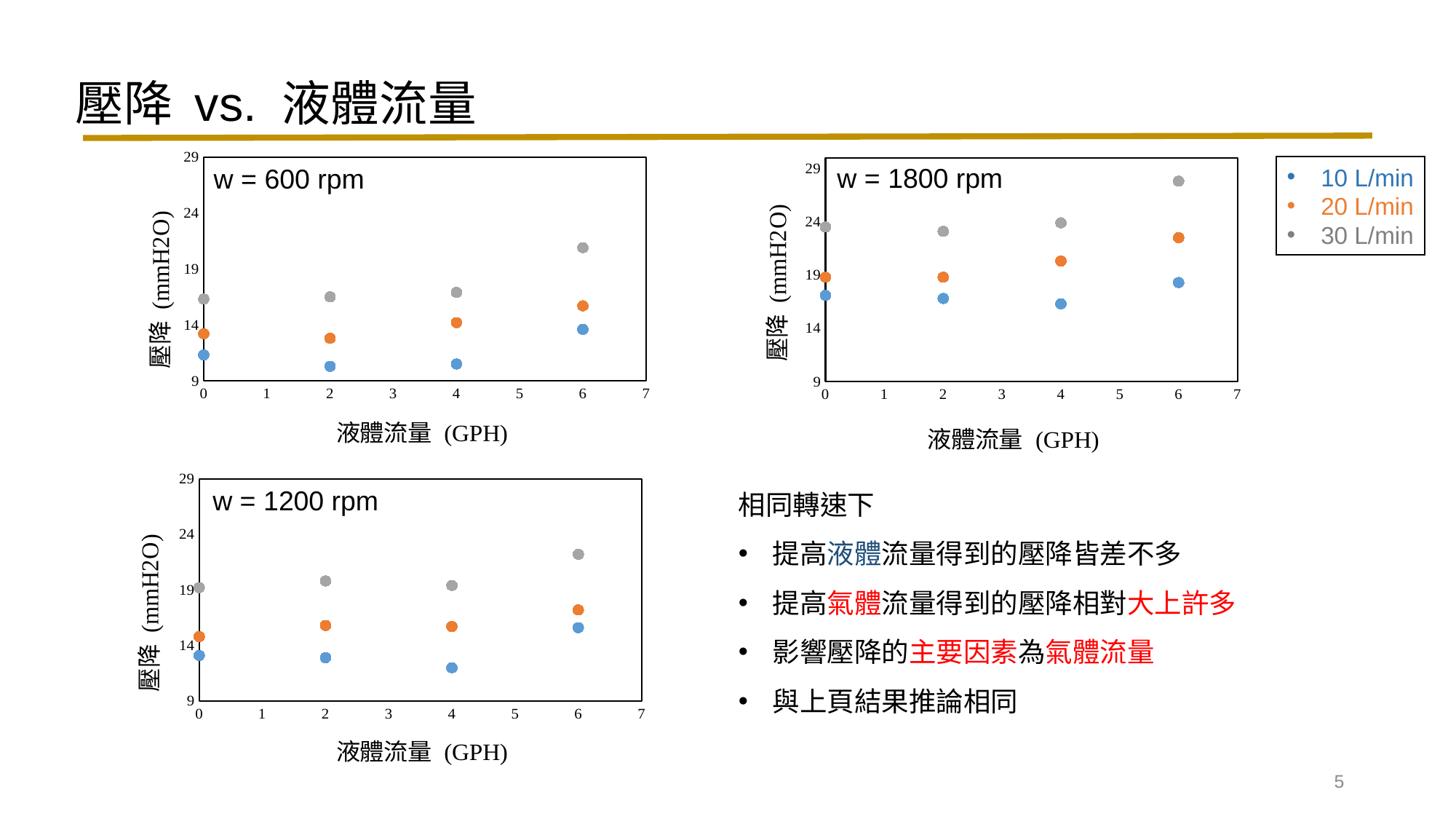

壓降 vs. 液體流量

### Chart

| Category |  |  |  |
|---|---|---|---|

### Chart

| Category |  |  |  |
|---|---|---|---|
w = 1800 rpm
w = 600 rpm
10 L/min
20 L/min
30 L/min

### Chart

| Category |  |  |  |
|---|---|---|---|
相同轉速下
提高液體流量得到的壓降皆差不多
提高氣體流量得到的壓降相對大上許多
影響壓降的主要因素為氣體流量
與上頁結果推論相同
w = 1200 rpm
5